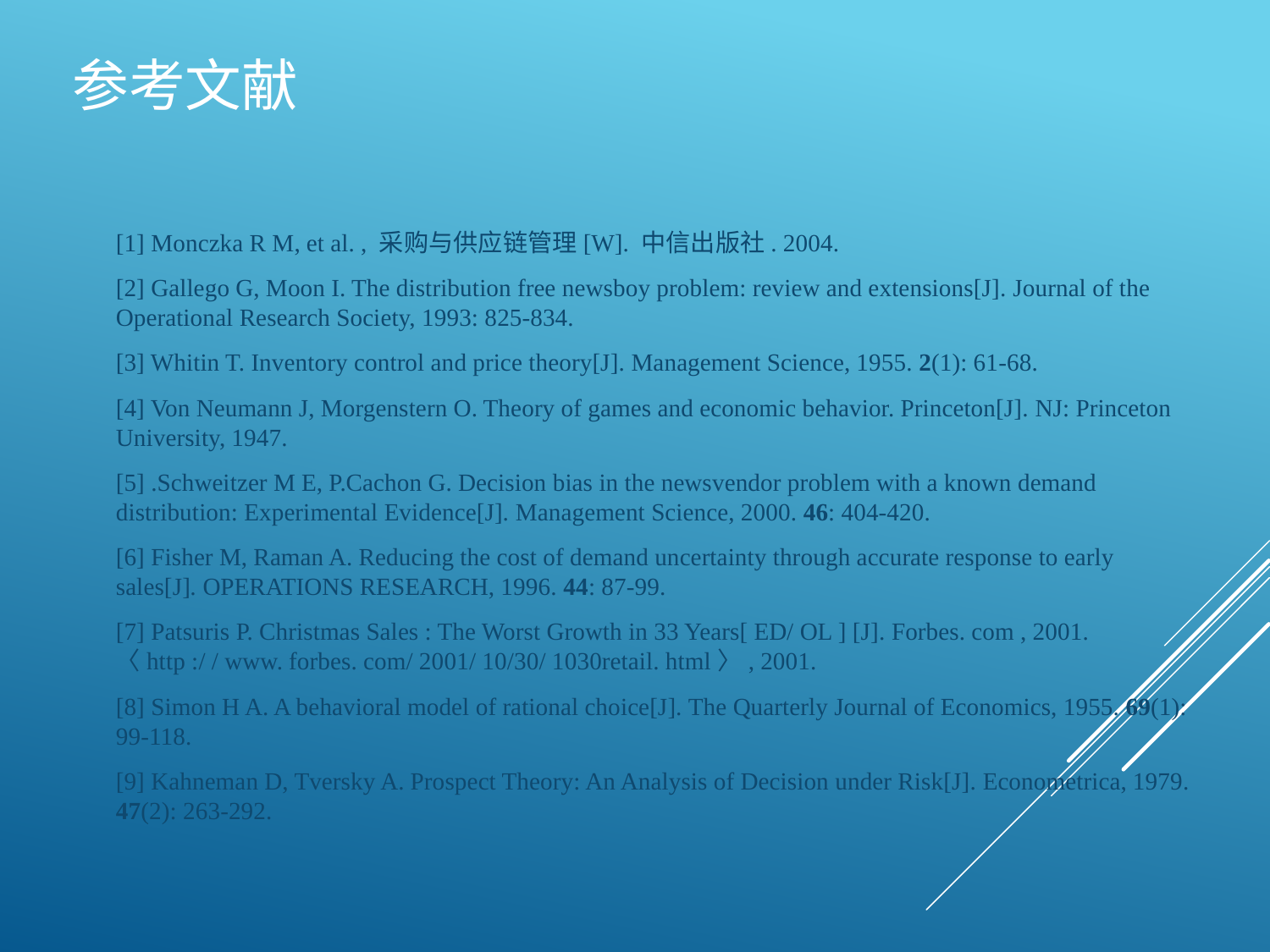

# 参考文献
[1] Monczka R M, et al. , 采购与供应链管理[W]. 中信出版社. 2004.
[2] Gallego G, Moon I. The distribution free newsboy problem: review and extensions[J]. Journal of the Operational Research Society, 1993: 825-834.
[3] Whitin T. Inventory control and price theory[J]. Management Science, 1955. 2(1): 61-68.
[4] Von Neumann J, Morgenstern O. Theory of games and economic behavior. Princeton[J]. NJ: Princeton University, 1947.
[5] .Schweitzer M E, P.Cachon G. Decision bias in the newsvendor problem with a known demand distribution: Experimental Evidence[J]. Management Science, 2000. 46: 404-420.
[6] Fisher M, Raman A. Reducing the cost of demand uncertainty through accurate response to early sales[J]. OPERATIONS RESEARCH, 1996. 44: 87-99.
[7] Patsuris P. Christmas Sales : The Worst Growth in 33 Years[ ED/ OL ] [J]. Forbes. com , 2001.〈http :/ / www. forbes. com/ 2001/ 10/30/ 1030retail. html〉, 2001.
[8] Simon H A. A behavioral model of rational choice[J]. The Quarterly Journal of Economics, 1955. 69(1): 99-118.
[9] Kahneman D, Tversky A. Prospect Theory: An Analysis of Decision under Risk[J]. Econometrica, 1979. 47(2): 263-292.